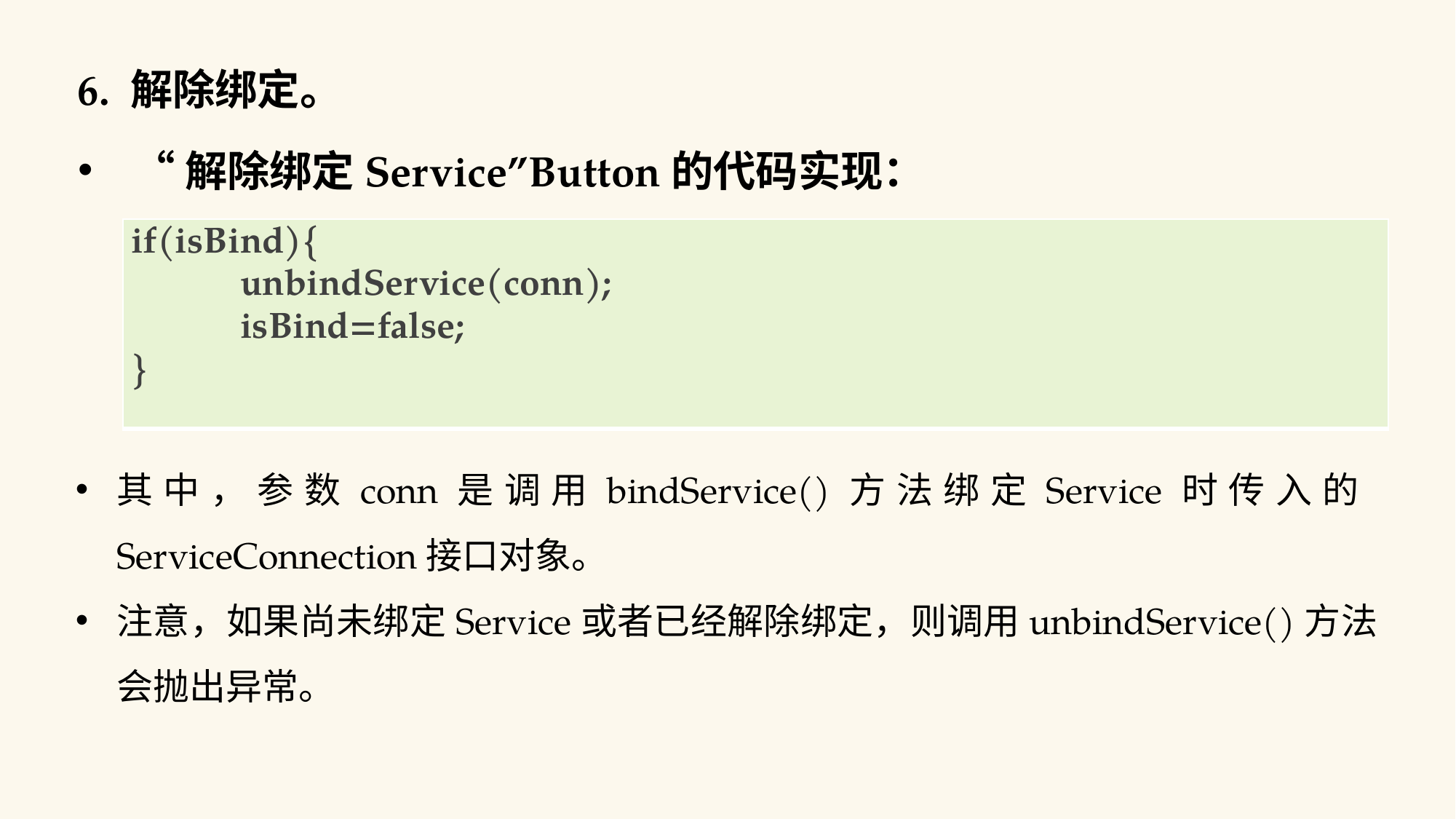

6. 解除绑定。
“解除绑定Service”Button的代码实现：
| if(isBind){ unbindService(conn); isBind=false; } |
| --- |
其中，参数conn是调用bindService()方法绑定Service时传入的  ServiceConnection接口对象。
注意，如果尚未绑定Service或者已经解除绑定，则调用unbindService()方法会抛出异常。